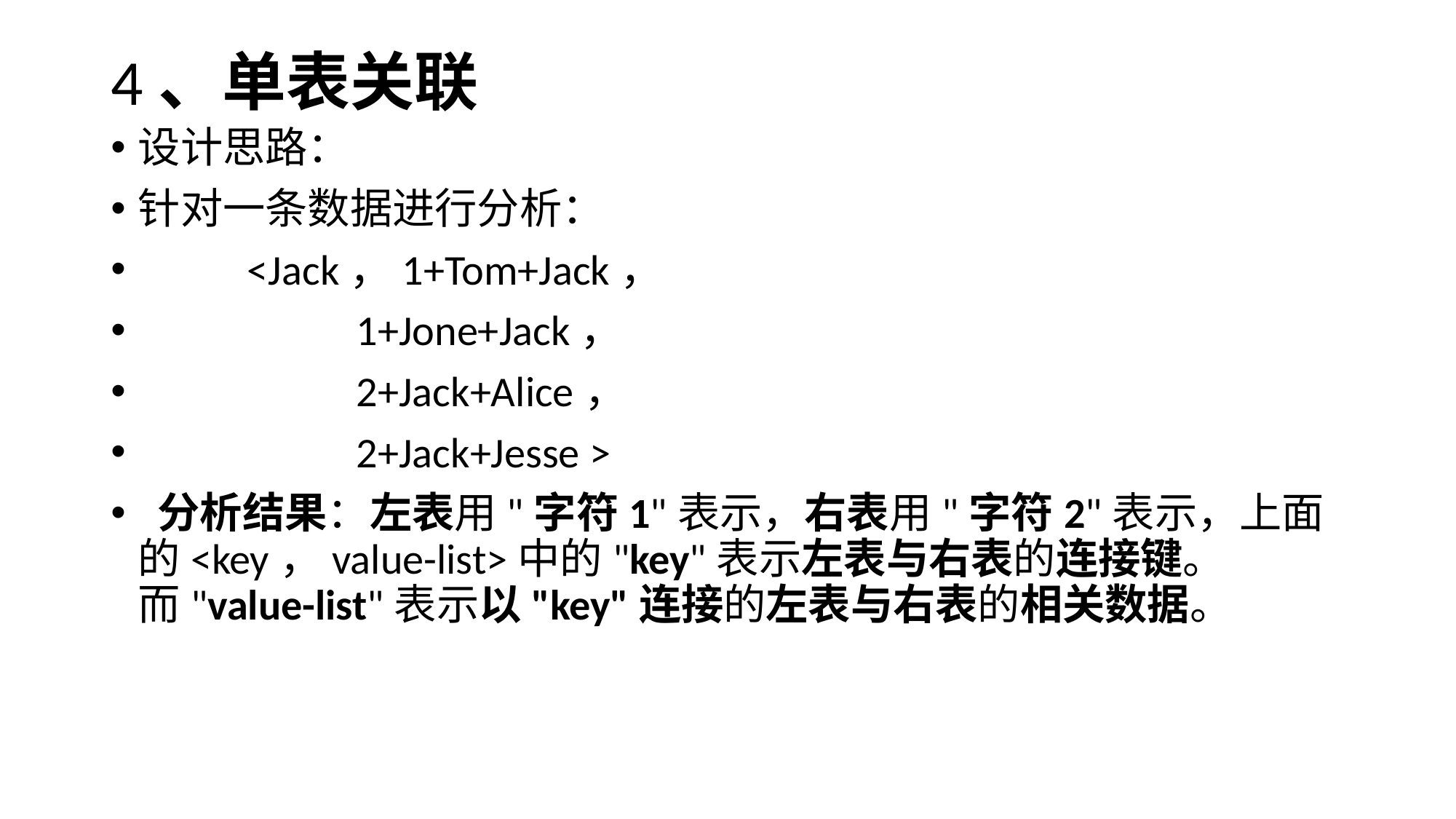

# 4、单表关联
设计思路：
针对一条数据进行分析：
 	<Jack，1+Tom+Jack，
        		1+Jone+Jack，
        		2+Jack+Alice，
        		2+Jack+Jesse >
 分析结果：左表用"字符1"表示，右表用"字符2"表示，上面的<key，value-list>中的"key"表示左表与右表的连接键。而"value-list"表示以"key"连接的左表与右表的相关数据。